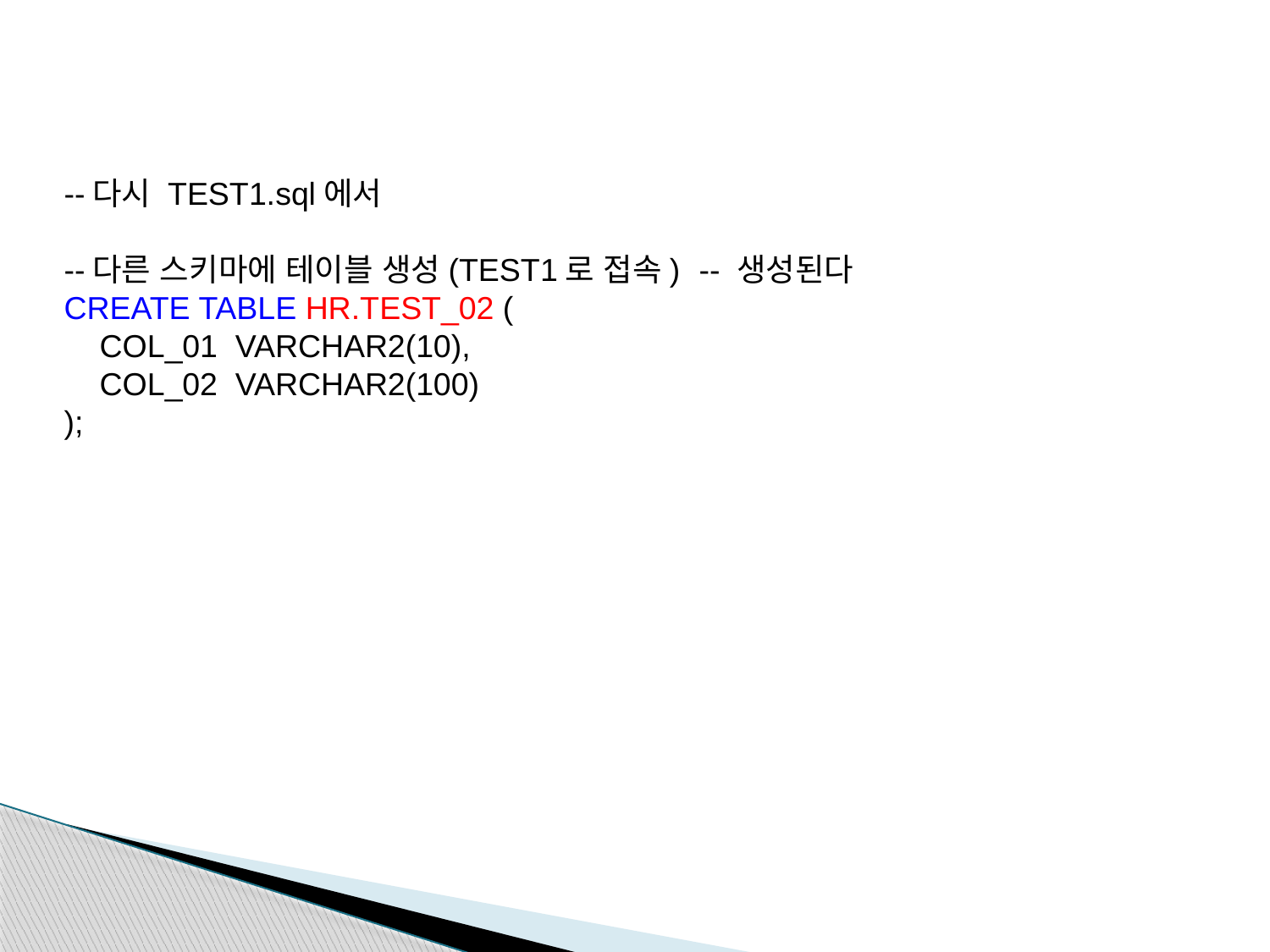

--다시 TEST1.sql에서

--다른 스키마에 테이블 생성(TEST1로 접속)	-- 생성된다
CREATE TABLE HR.TEST_02 (
    COL_01  VARCHAR2(10),
    COL_02  VARCHAR2(100)
);